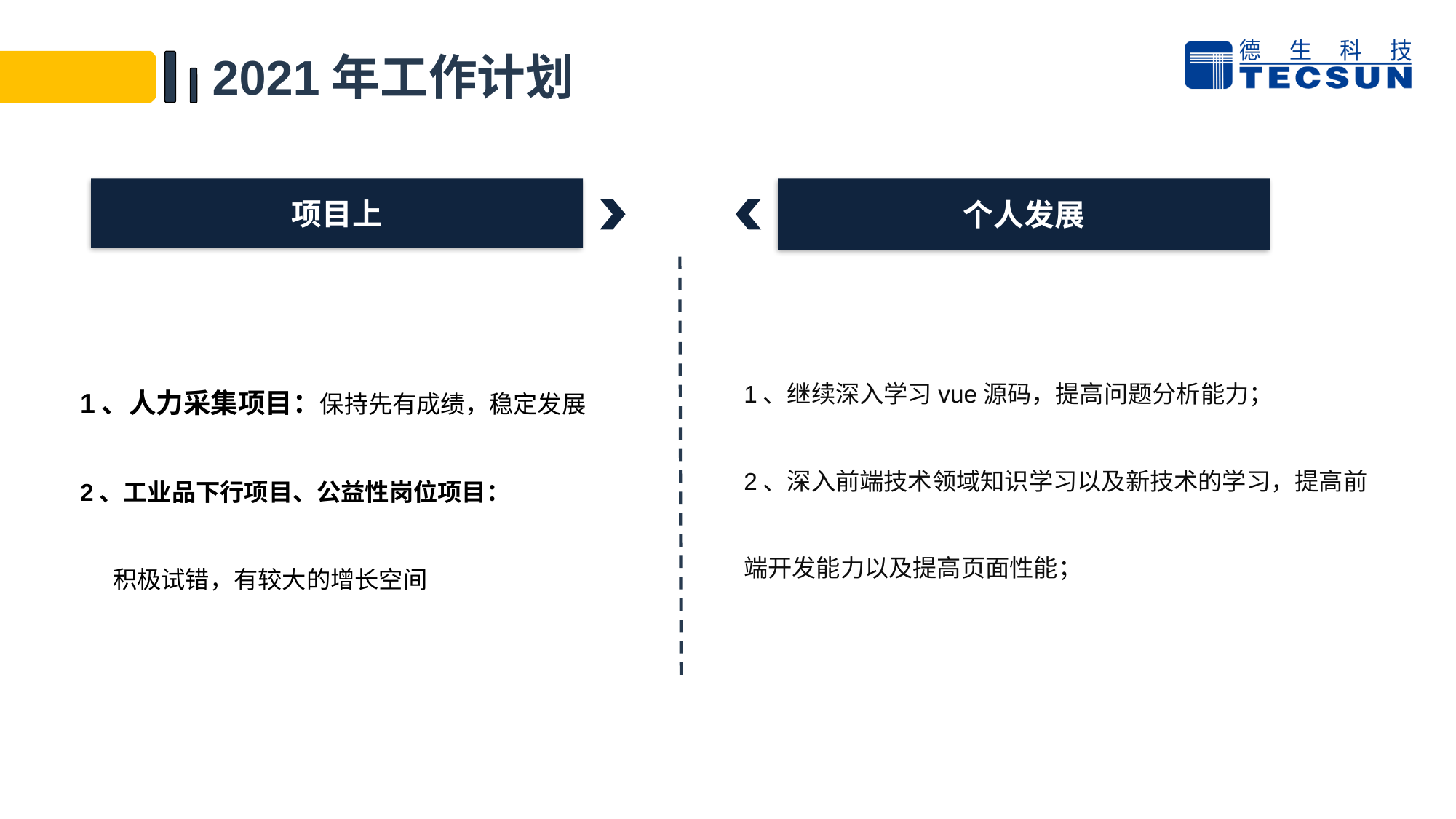

2021年工作计划

项目上
个人发展

1、人力采集项目：保持先有成绩，稳定发展
2、工业品下行项目、公益性岗位项目：
     积极试错，有较大的增长空间

1、继续深入学习vue源码，提高问题分析能力；
2、深入前端技术领域知识学习以及新技术的学习，提高前端开发能力以及提高页面性能；